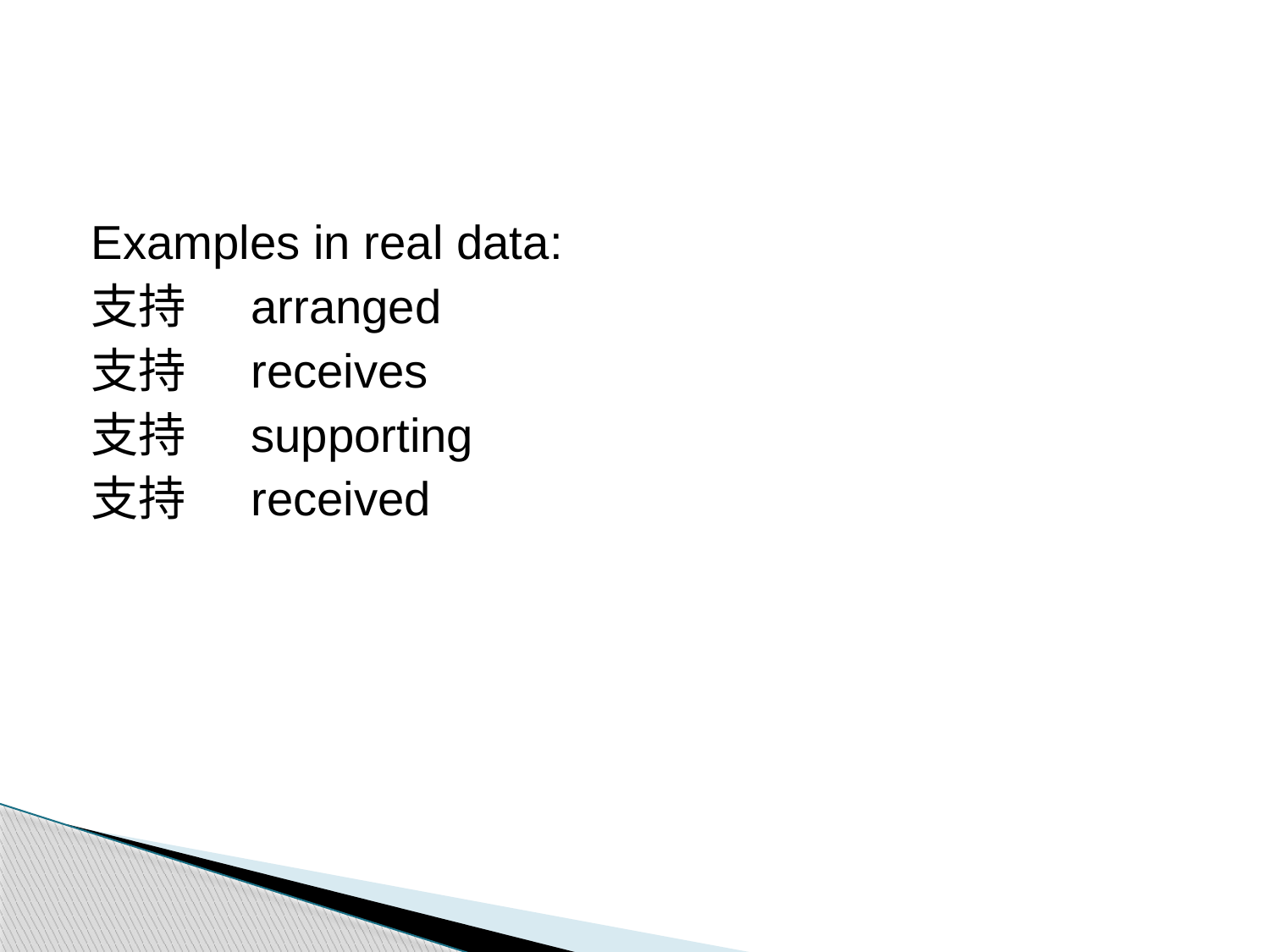

#
Examples in real data:
支持     arranged
支持     receives
支持     supporting
支持     received